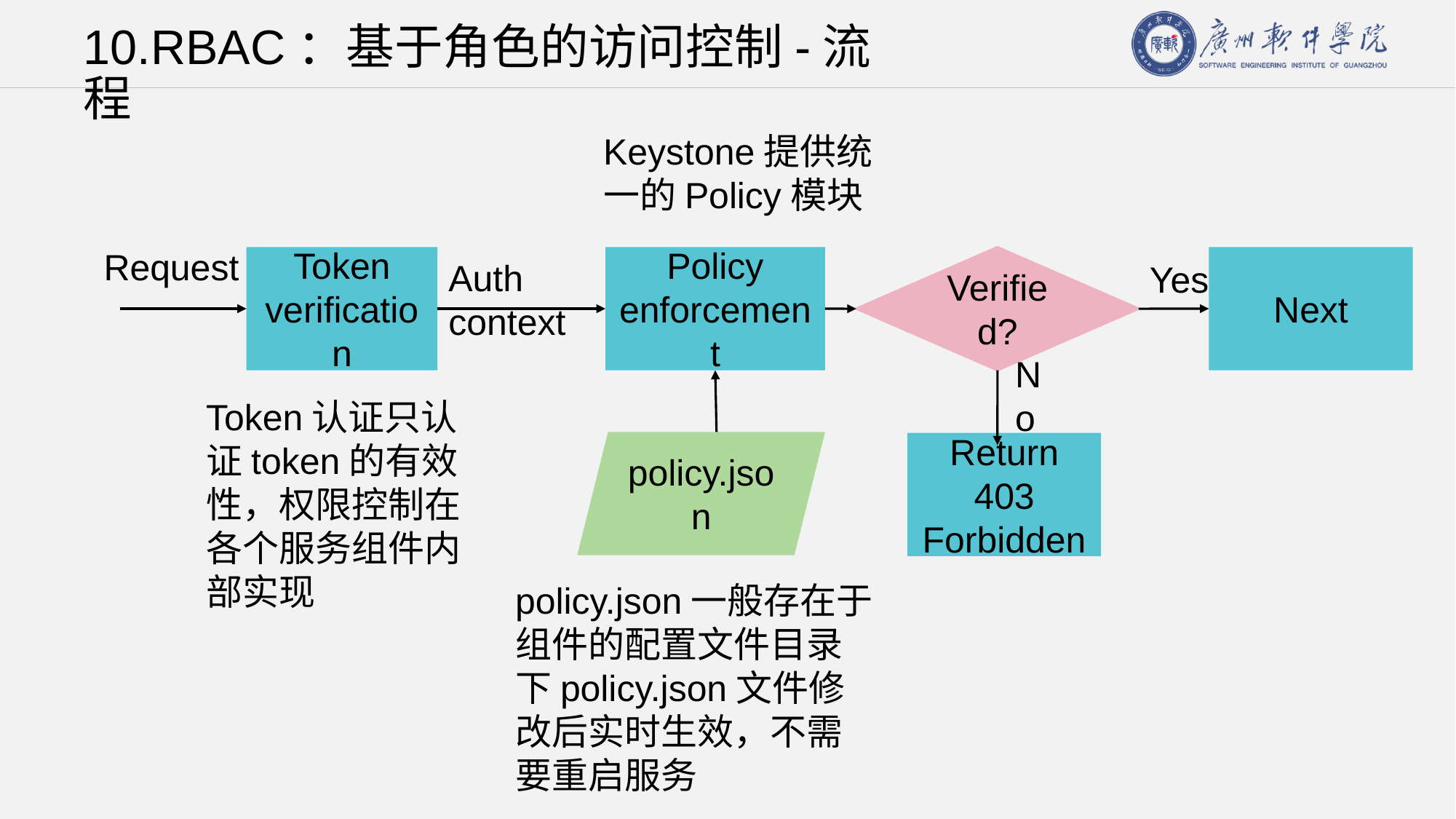

# 10.RBAC：基于角色的访问控制-流程
Keystone提供统一的Policy模块
Request
Token verification
Policy
enforcement
Verified?
Next
Auth context
Yes
No
Token认证只认证token的有效性，权限控制在各个服务组件内部实现
policy.json
Return 403
Forbidden
policy.json一般存在于组件的配置文件目录下policy.json文件修改后实时生效，不需要重启服务